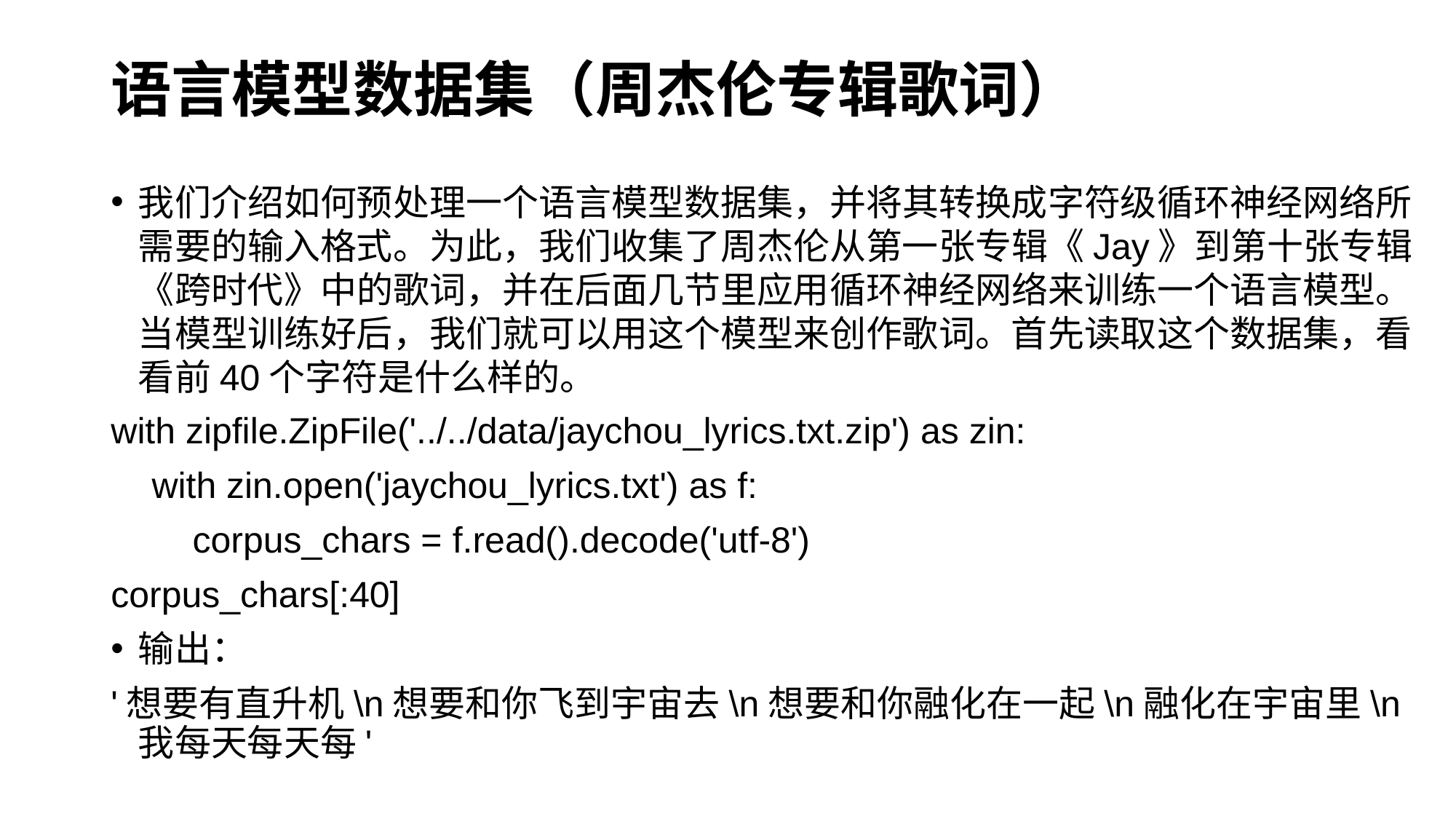

# 语言模型数据集（周杰伦专辑歌词）
我们介绍如何预处理一个语言模型数据集，并将其转换成字符级循环神经网络所需要的输入格式。为此，我们收集了周杰伦从第一张专辑《Jay》到第十张专辑《跨时代》中的歌词，并在后面几节里应用循环神经网络来训练一个语言模型。当模型训练好后，我们就可以用这个模型来创作歌词。首先读取这个数据集，看看前40个字符是什么样的。
with zipfile.ZipFile('../../data/jaychou_lyrics.txt.zip') as zin:
    with zin.open('jaychou_lyrics.txt') as f:
        corpus_chars = f.read().decode('utf-8')
corpus_chars[:40]
输出：
'想要有直升机\n想要和你飞到宇宙去\n想要和你融化在一起\n融化在宇宙里\n我每天每天每'